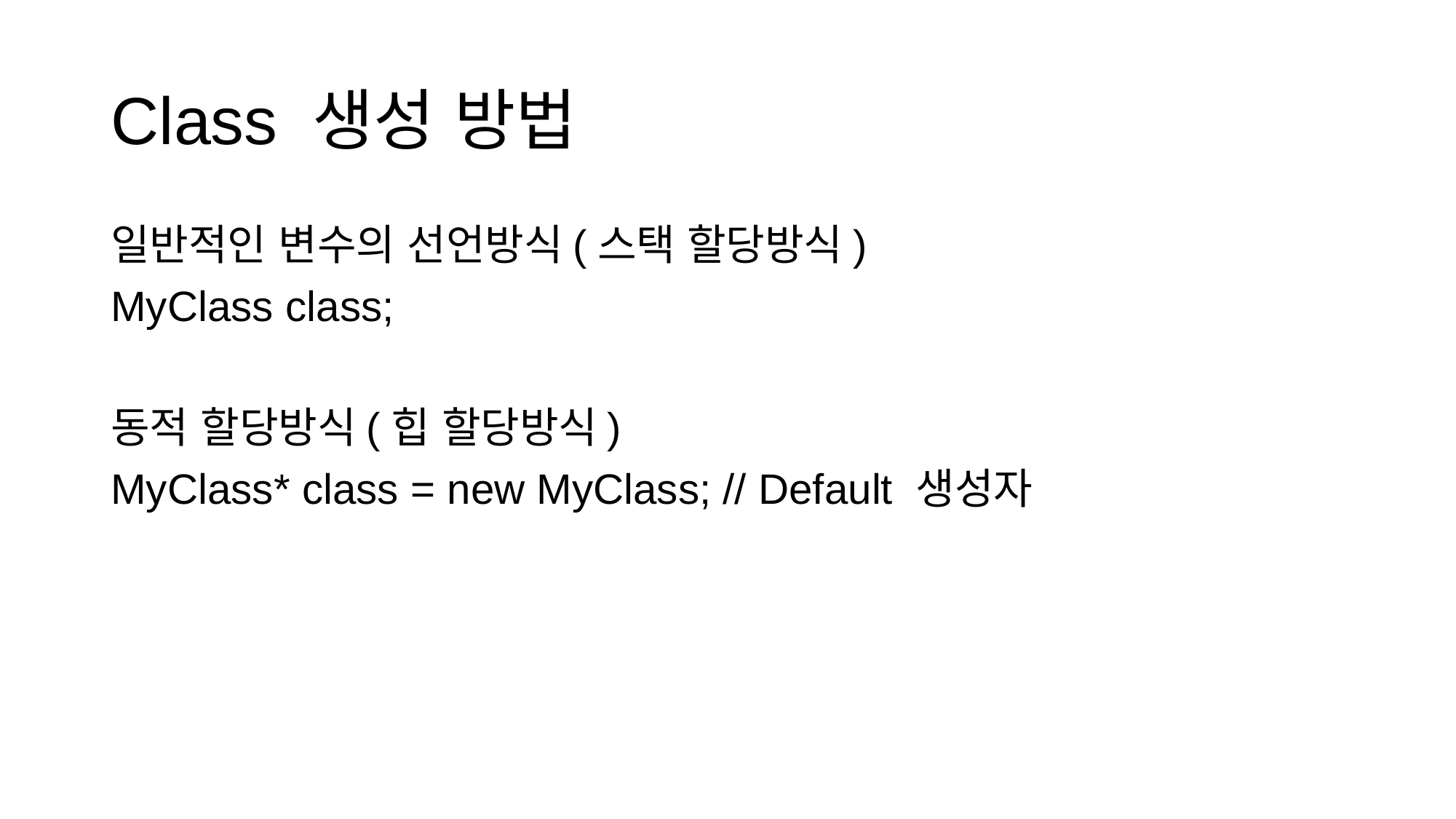

# Class 생성 방법
일반적인 변수의 선언방식(스택 할당방식)
MyClass class;

동적 할당방식(힙 할당방식)
MyClass* class = new MyClass; // Default 생성자